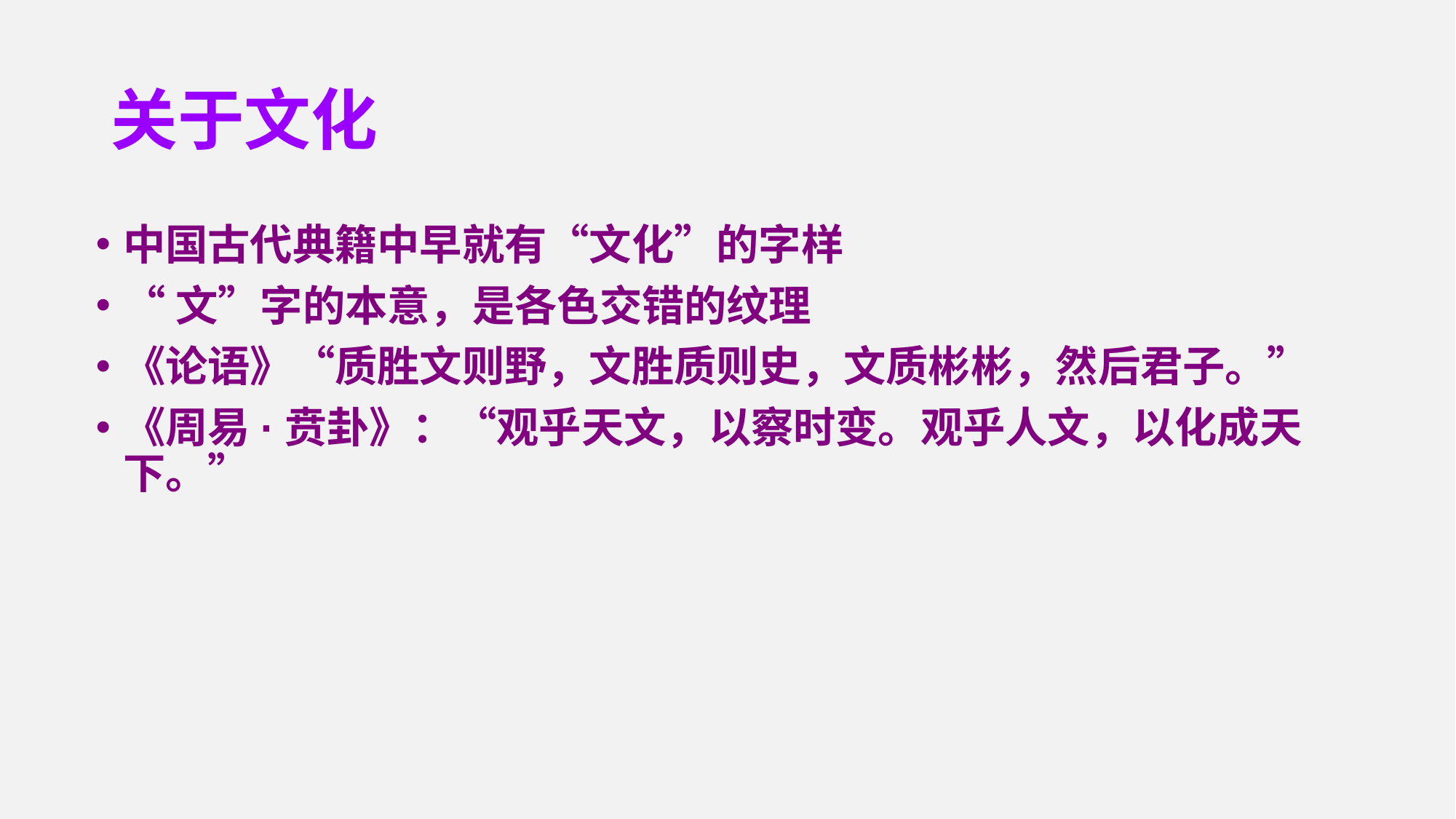

关于文化
中国古代典籍中早就有“文化”的字样
“文”字的本意，是各色交错的纹理
《论语》“质胜文则野，文胜质则史，文质彬彬，然后君子。”
《周易·贲卦》：“观乎天文，以察时变。观乎人文，以化成天下。”